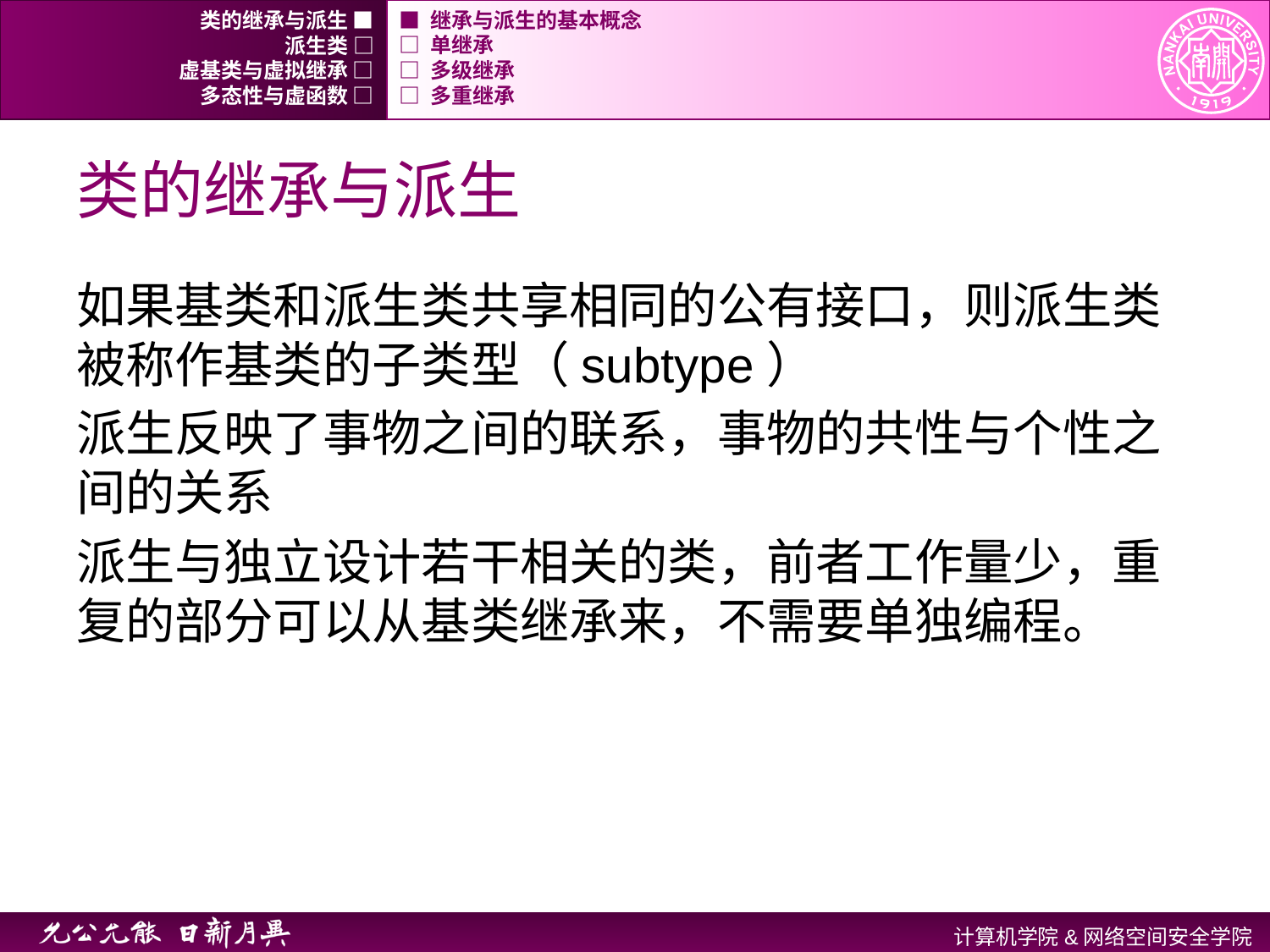

类的继承与派生 ■
■ 继承与派生的基本概念
派生类 □
□ 单继承
虚基类与虚拟继承 □
□ 多级继承
多态性与虚函数 □
□ 多重继承
# 类的继承与派生
如果基类和派生类共享相同的公有接口，则派生类被称作基类的子类型（subtype）
派生反映了事物之间的联系，事物的共性与个性之间的关系
派生与独立设计若干相关的类，前者工作量少，重复的部分可以从基类继承来，不需要单独编程。